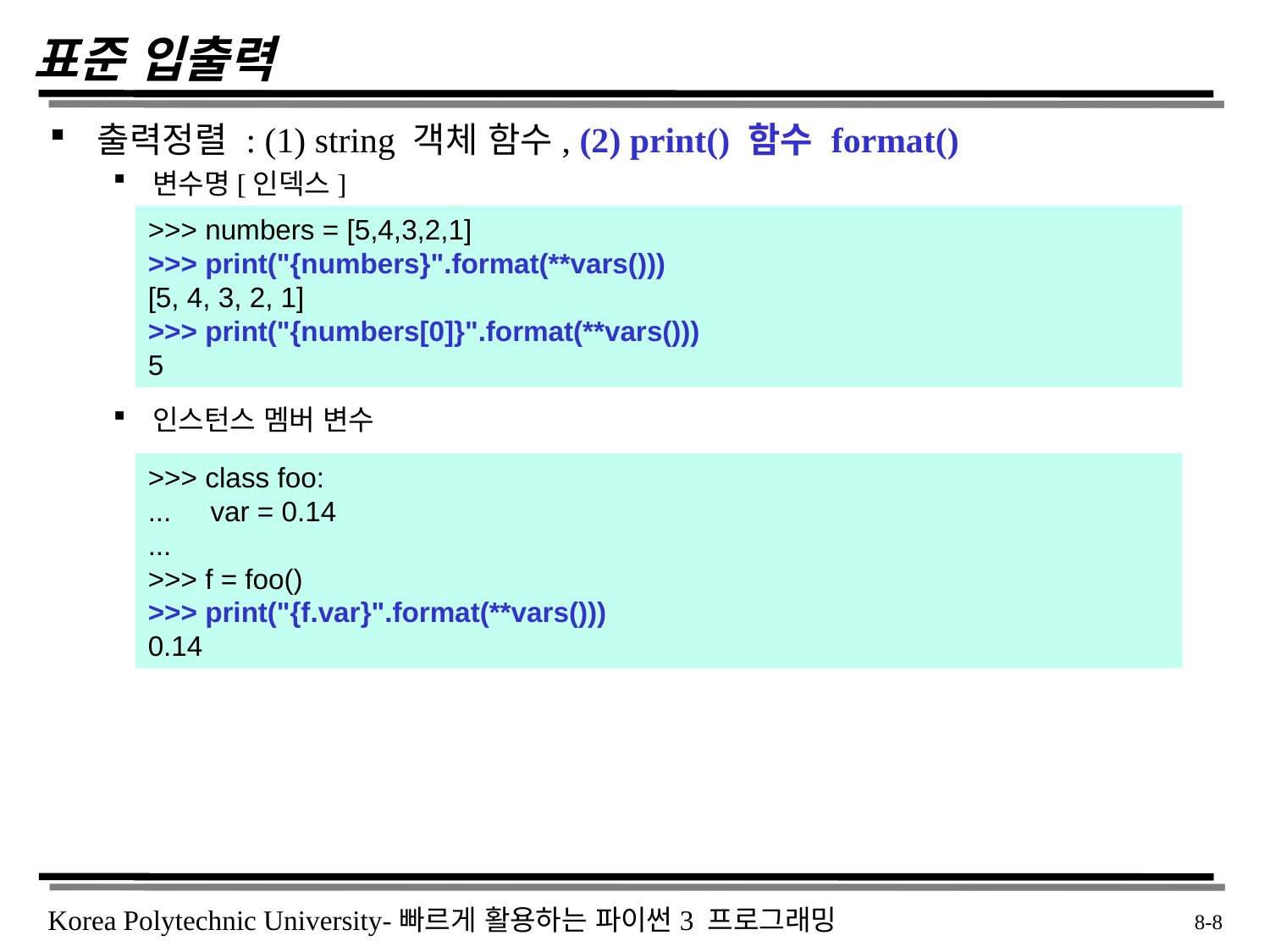

# 표준 입출력
출력정렬 : (1) string 객체 함수, (2) print() 함수 format()
변수명[인덱스]

인스턴스 멤버 변수

>>> numbers = [5,4,3,2,1]
>>> print("{numbers}".format(**vars()))
[5, 4, 3, 2, 1]
>>> print("{numbers[0]}".format(**vars()))
5
>>> class foo:
...     var = 0.14
...
>>> f = foo()
>>> print("{f.var}".format(**vars()))
0.14
 8-8